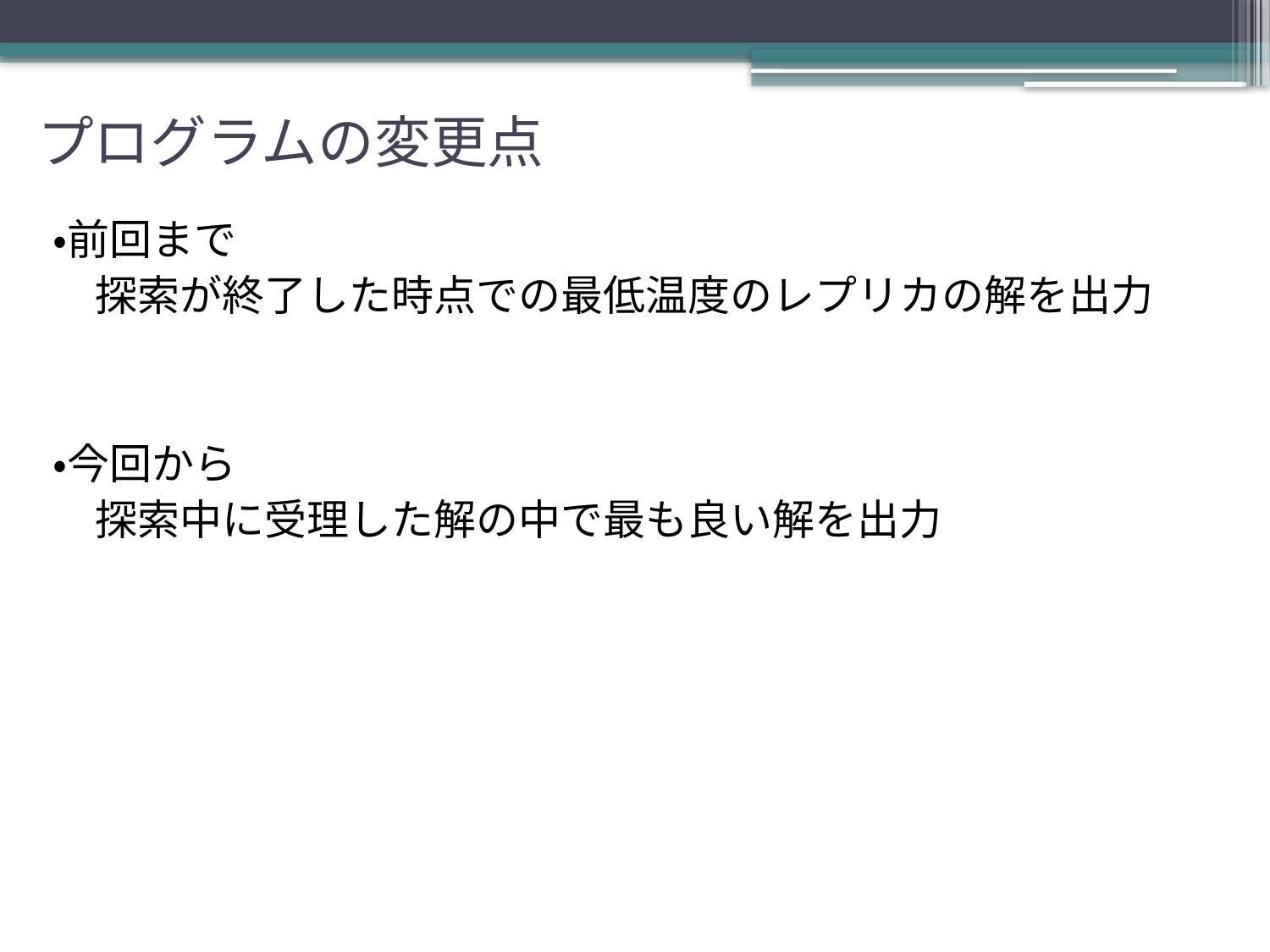

# プログラムの変更点
・前回まで
　探索が終了した時点での最低温度のレプリカの解を出力

・今回から
　探索中に受理した解の中で最も良い解を出力